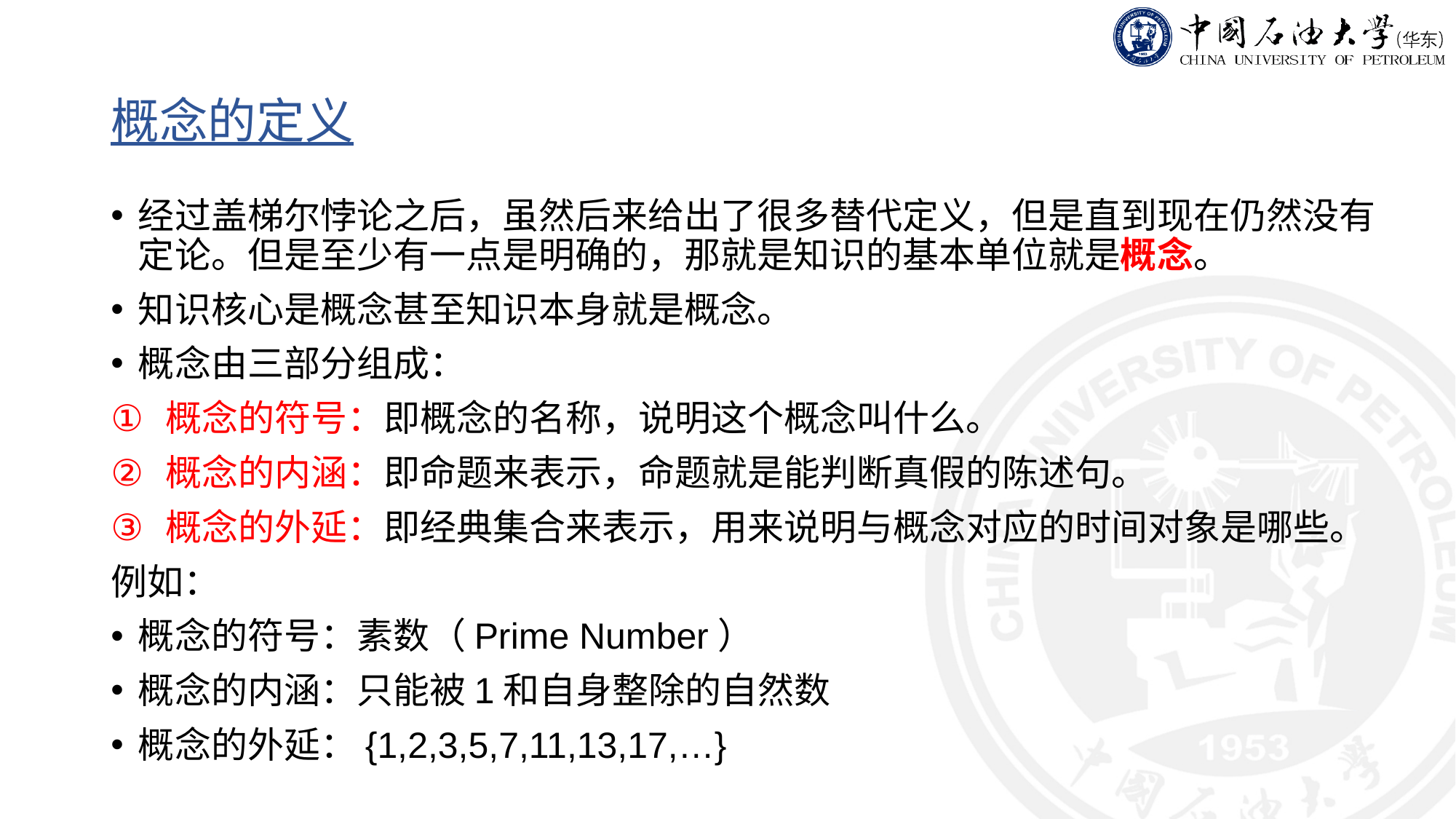

# 概念的定义
经过盖梯尔悖论之后，虽然后来给出了很多替代定义，但是直到现在仍然没有定论。但是至少有一点是明确的，那就是知识的基本单位就是概念。
知识核心是概念甚至知识本身就是概念。
概念由三部分组成：
概念的符号：即概念的名称，说明这个概念叫什么。
概念的内涵：即命题来表示，命题就是能判断真假的陈述句。
概念的外延：即经典集合来表示，用来说明与概念对应的时间对象是哪些。
例如：
概念的符号：素数（Prime Number）
概念的内涵：只能被1和自身整除的自然数
概念的外延：{1,2,3,5,7,11,13,17,…}